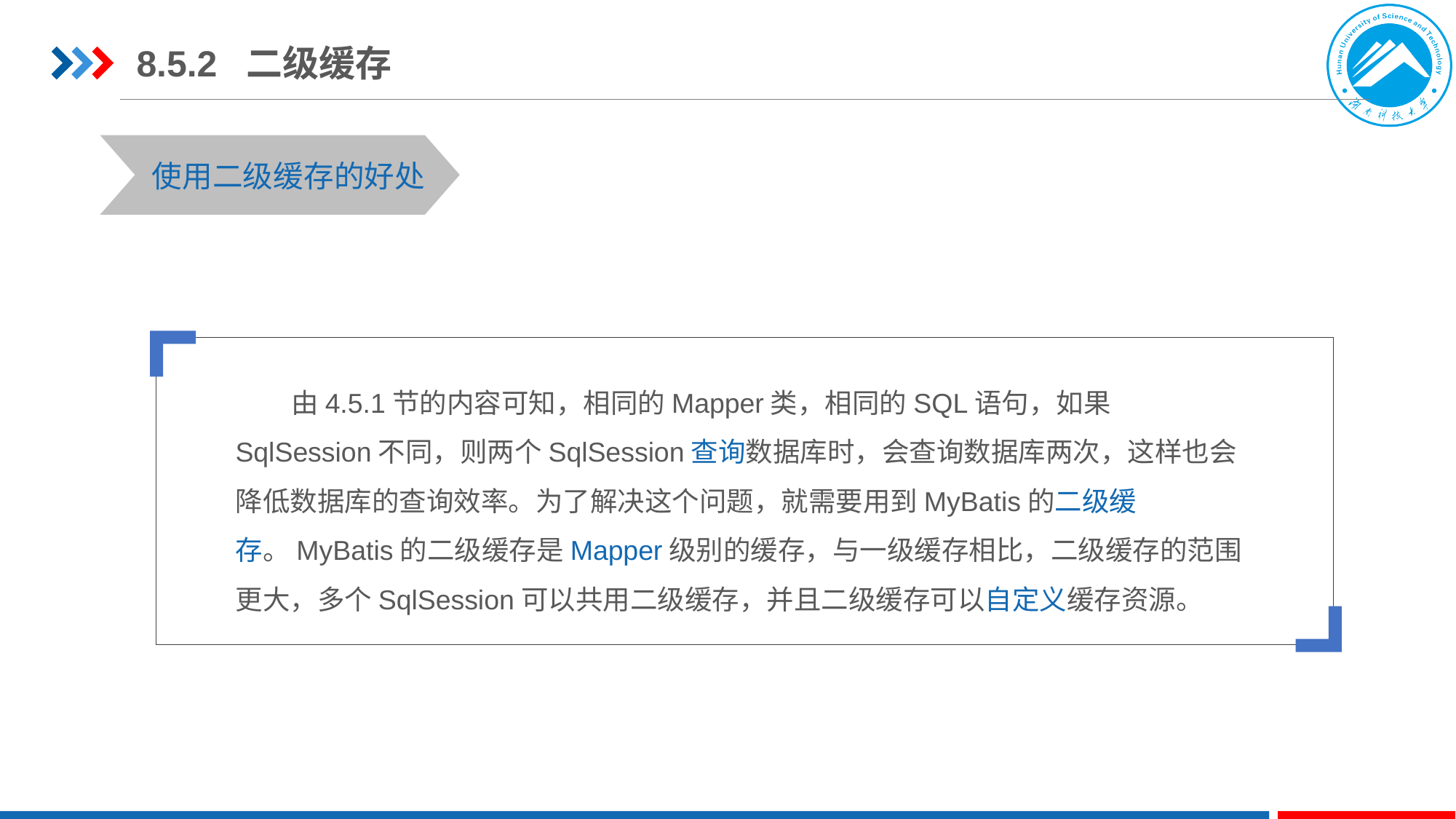

8.5.2  二级缓存

STEP  01
STEP  03
使用二级缓存的好处

        由4.5.1节的内容可知，相同的Mapper类，相同的SQL语句，如果SqlSession不同，则两个SqlSession查询数据库时，会查询数据库两次，这样也会降低数据库的查询效率。为了解决这个问题，就需要用到MyBatis的二级缓存。MyBatis的二级缓存是Mapper级别的缓存，与一级缓存相比，二级缓存的范围更大，多个SqlSession可以共用二级缓存，并且二级缓存可以自定义缓存资源。